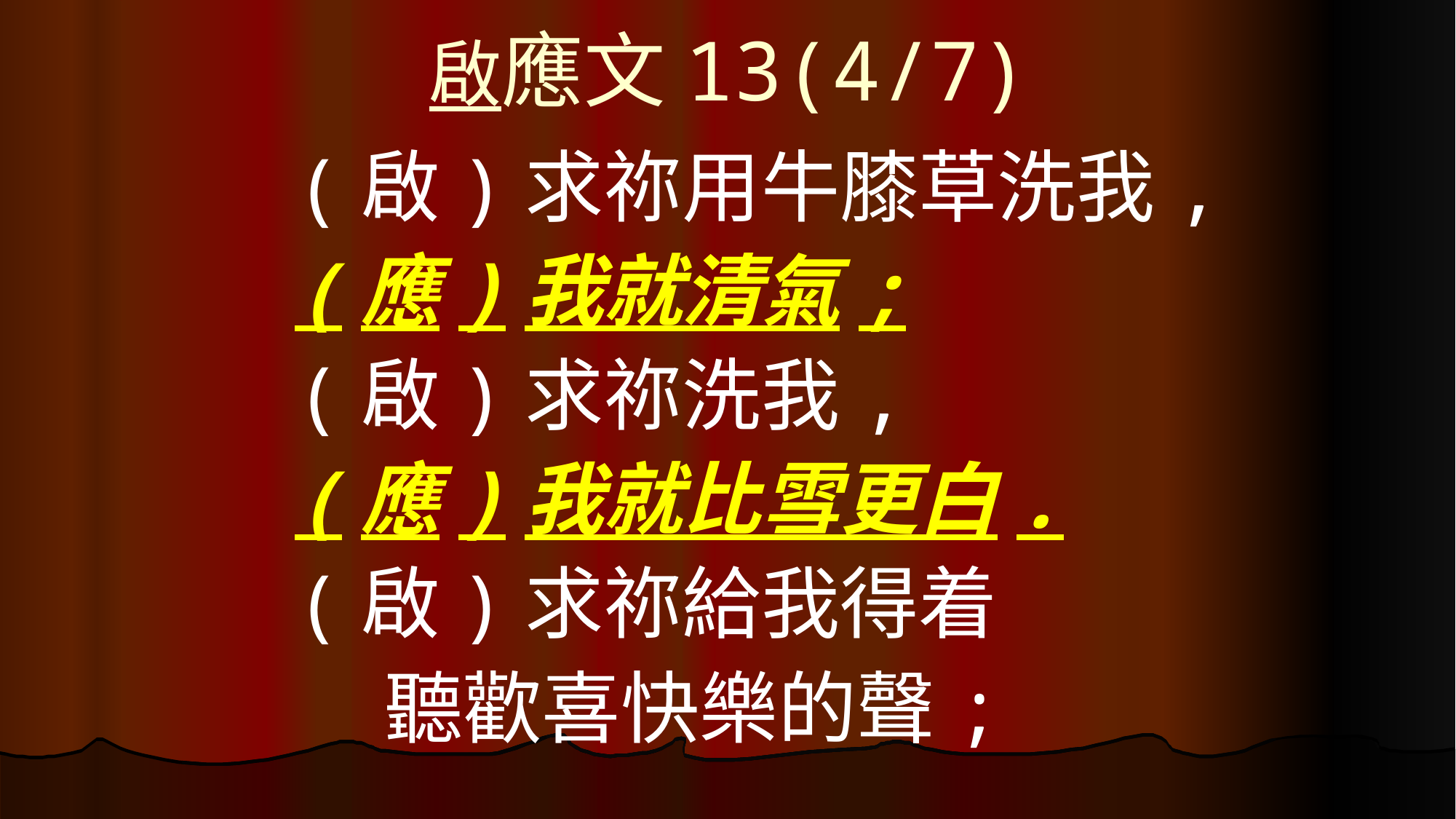

# 啟應文13(4/7)
(啟)求祢用牛膝草洗我,
(應)我就清氣;
(啟)求祢洗我,
(應)我就比雪更白.
(啟)求祢給我得着
    聽歡喜快樂的聲;